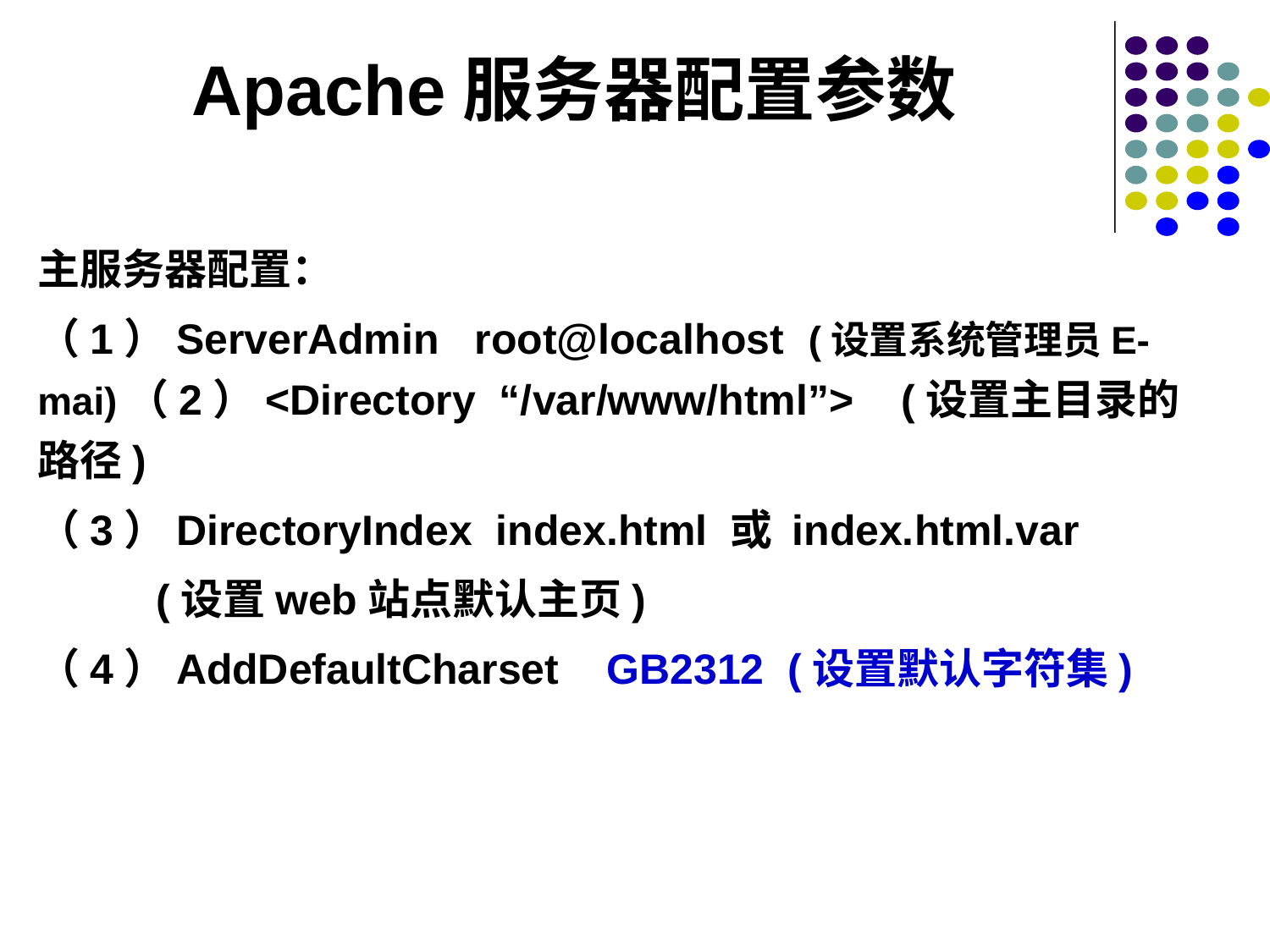

# Apache服务器配置参数
主服务器配置：
（1）ServerAdmin   root@localhost  (设置系统管理员E-mai)（2）<Directory  “/var/www/html”>    (设置主目录的路径)
（3）DirectoryIndex  index.html 或 index.html.var
          (设置web站点默认主页)
（4）AddDefaultCharset    GB2312  (设置默认字符集)